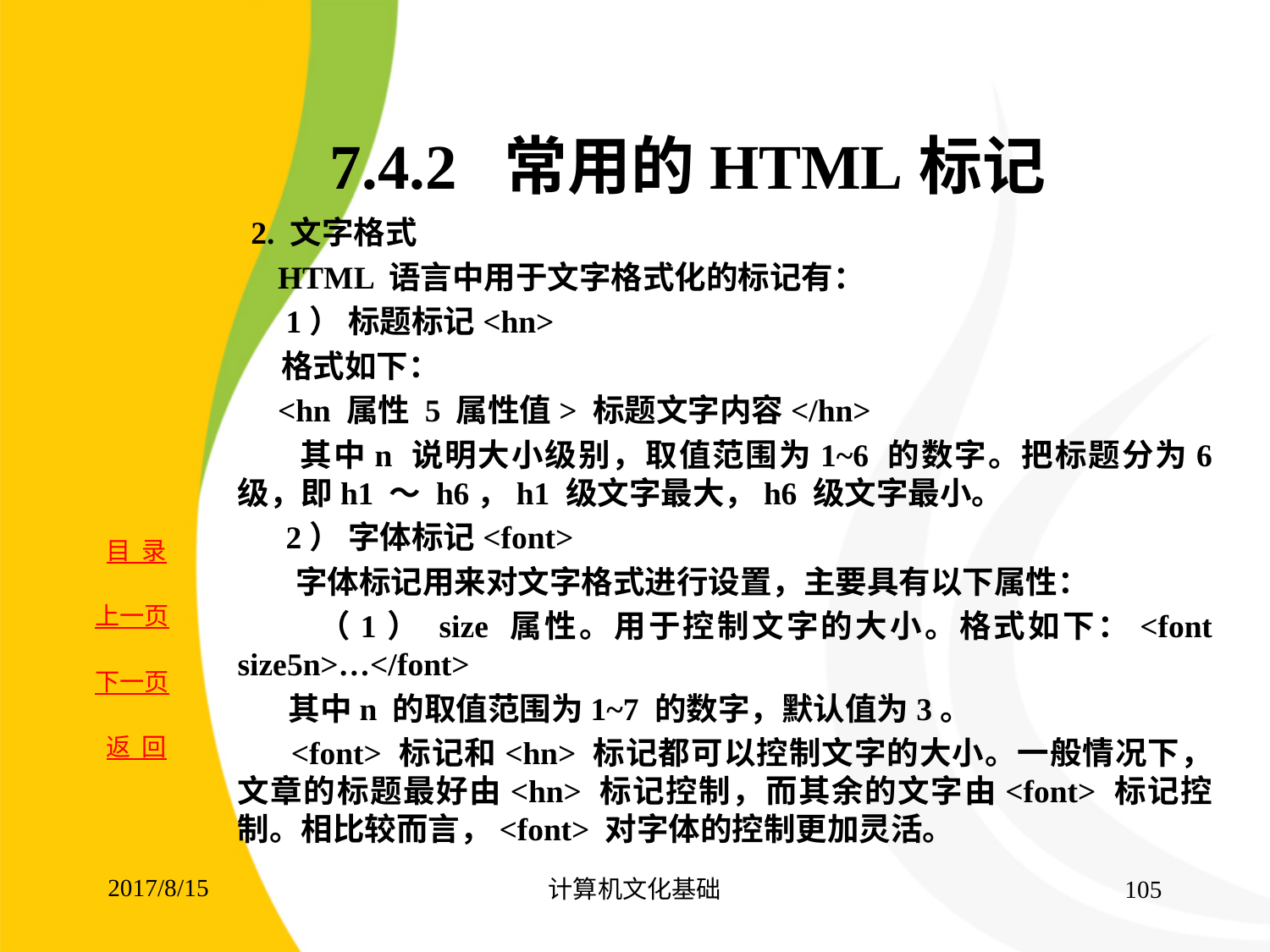

# 7.4.2  常用的HTML标记
     2. 文字格式
     HTML 语言中用于文字格式化的标记有：
      1） 标题标记<hn>
     格式如下：
     <hn 属性 5 属性值> 标题文字内容</hn>
      其中n 说明大小级别，取值范围为1~6 的数字。把标题分为6 级，即h1 ～ h6，h1 级文字最大，h6 级文字最小。
      2） 字体标记<font>
       字体标记用来对文字格式进行设置，主要具有以下属性：
       （1） size 属性。用于控制文字的大小。格式如下：<font size5n>…</font>
      其中n 的取值范围为1~7 的数字，默认值为3。
      <font> 标记和<hn> 标记都可以控制文字的大小。一般情况下，文章的标题最好由<hn> 标记控制，而其余的文字由<font> 标记控制。相比较而言，<font> 对字体的控制更加灵活。
2017/8/15
计算机文化基础
105